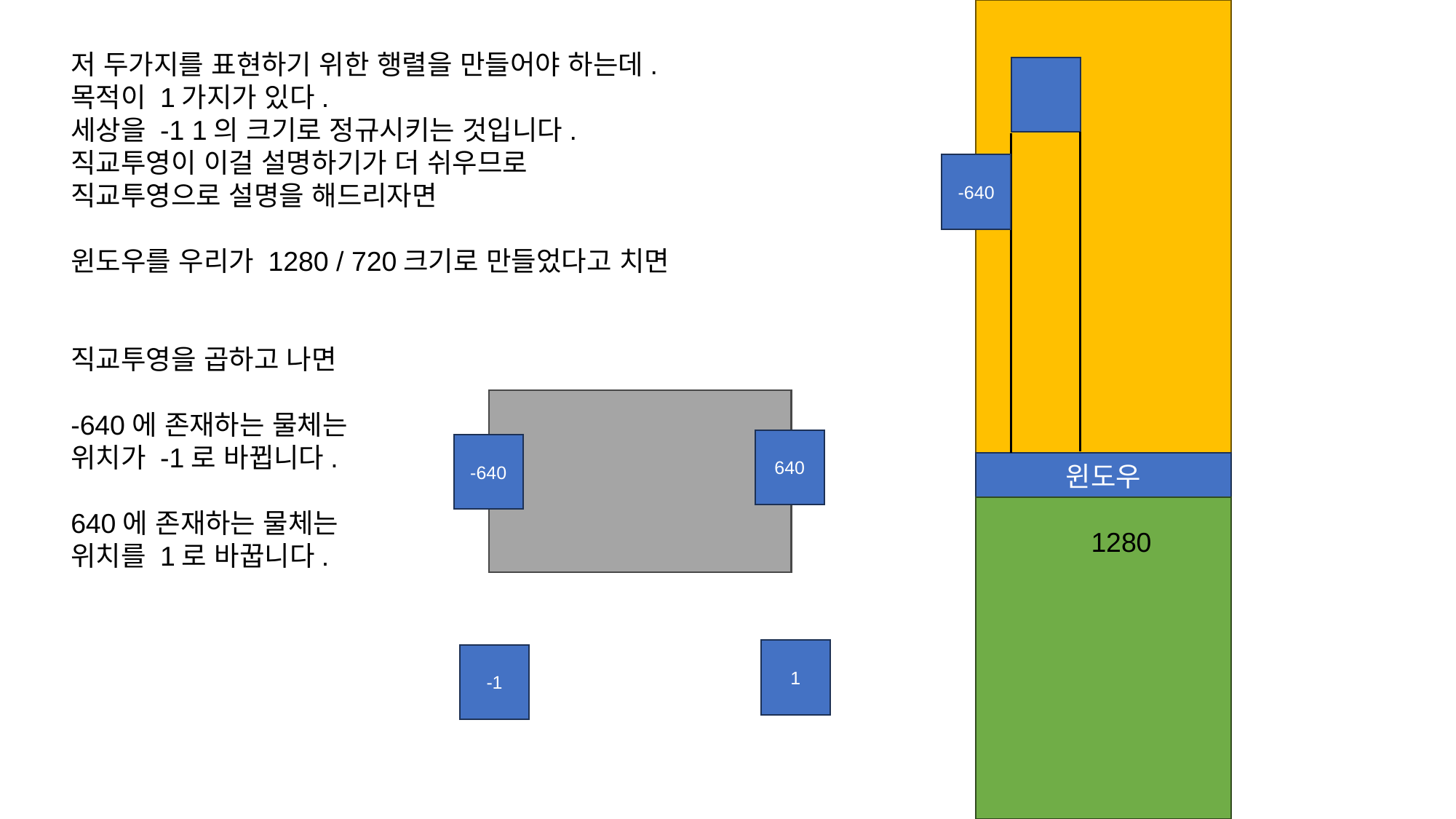

저 두가지를 표현하기 위한 행렬을 만들어야 하는데.
목적이 1가지가 있다.
세상을 -1 1의 크기로 정규시키는 것입니다.
직교투영이 이걸 설명하기가 더 쉬우므로
직교투영으로 설명을 해드리자면

윈도우를 우리가 1280 / 720크기로 만들었다고 치면

직교투영을 곱하고 나면

-640에 존재하는 물체는
위치가 -1로 바뀝니다.

640에 존재하는 물체는
위치를 1로 바꿉니다.

-640

640
-640
윈도우

1280
1
-1